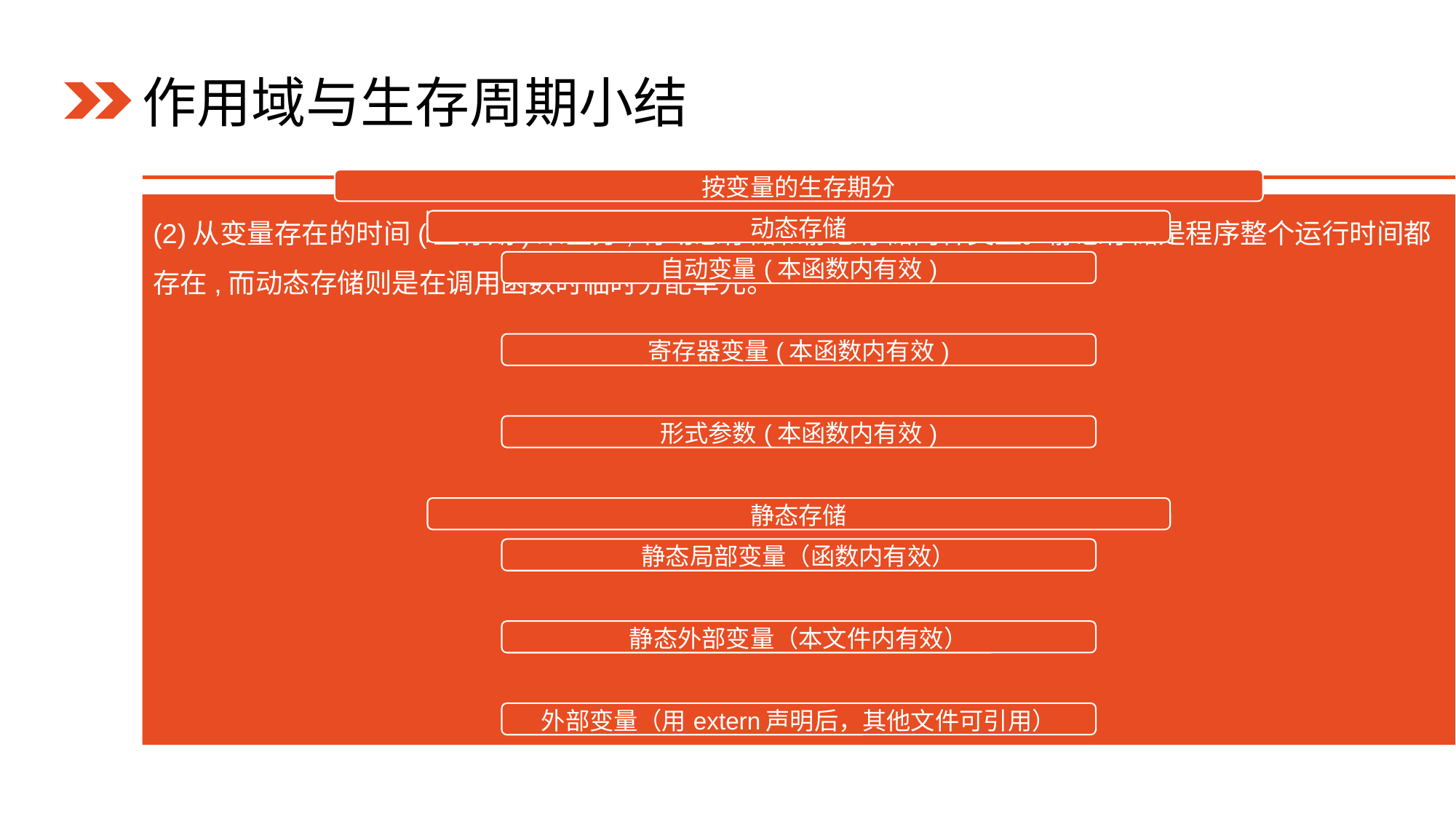

作用域与生存周期小结

按变量的生存期分
动态存储
自动变量(本函数内有效)
静态局部变量（函数内有效）
静态存储
静态外部变量（本文件内有效）
寄存器变量(本函数内有效)
形式参数(本函数内有效)
外部变量（用extern声明后，其他文件可引用）
(2)从变量存在的时间(生存期)来区分,有动态存储和静态存储两种类型。静态存储是程序整个运行时间都存在,而动态存储则是在调用函数时临时分配单元。